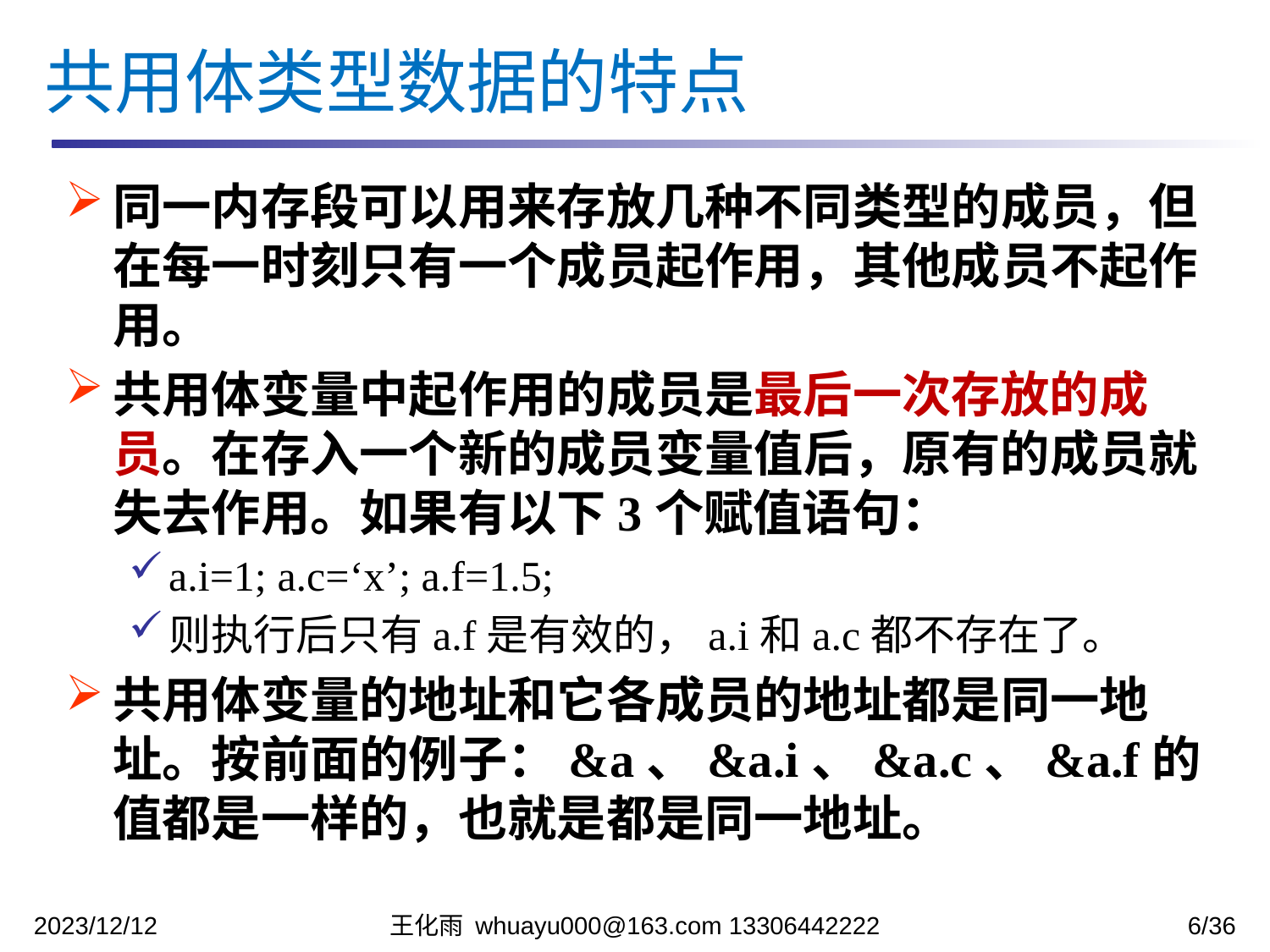

共用体类型数据的特点
同一内存段可以用来存放几种不同类型的成员，但在每一时刻只有一个成员起作用，其他成员不起作用。
共用体变量中起作用的成员是最后一次存放的成员。在存入一个新的成员变量值后，原有的成员就失去作用。如果有以下3个赋值语句：
a.i=1; a.c=‘x’; a.f=1.5;
则执行后只有a.f是有效的，a.i和a.c都不存在了。
共用体变量的地址和它各成员的地址都是同一地址。按前面的例子：&a、&a.i、&a.c、&a.f的值都是一样的，也就是都是同一地址。
2023/12/12
王化雨 whuayu000@163.com 13306442222
6/36